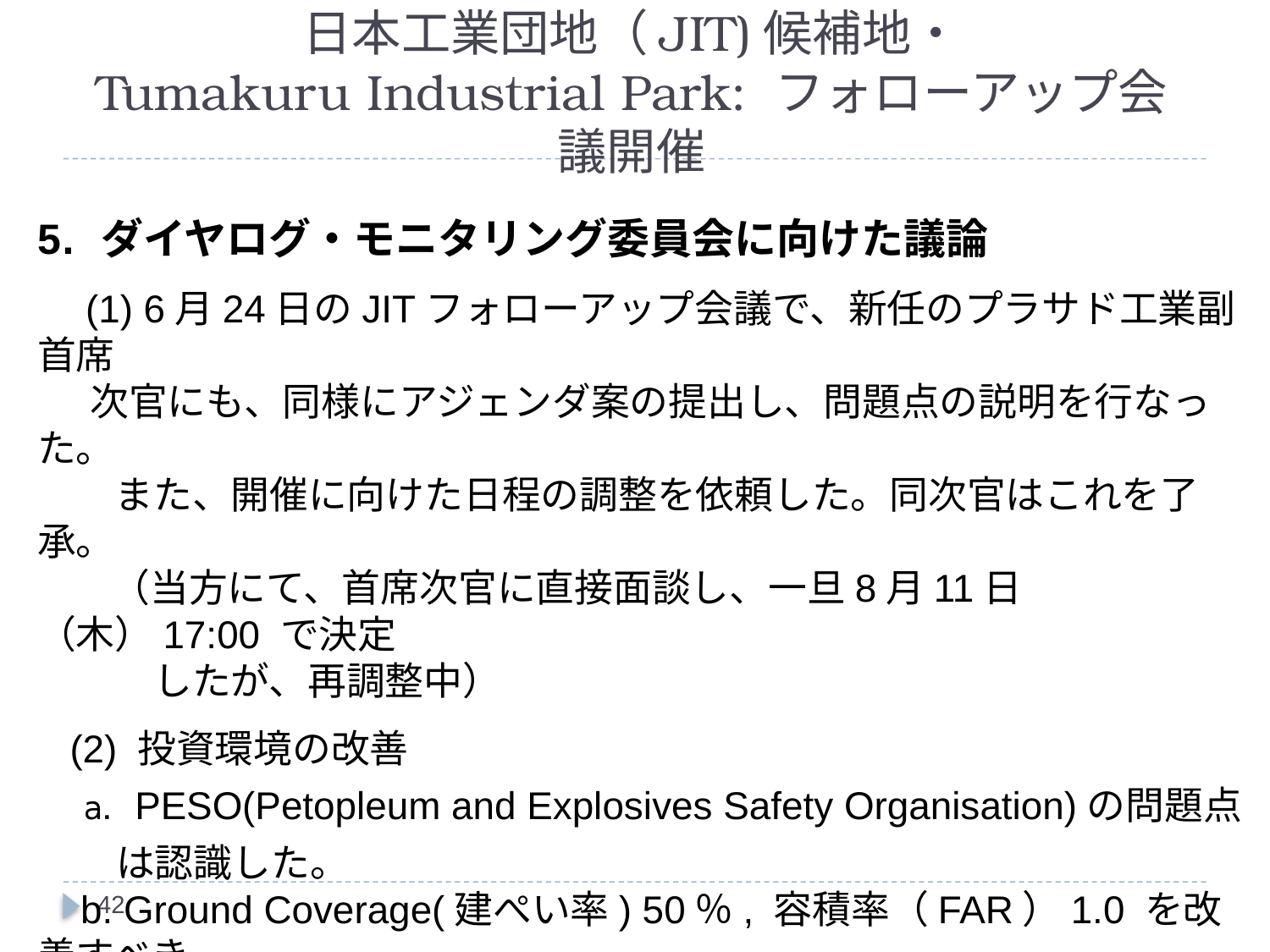

# 日本工業団地（JIT)候補地・ Tumakuru Industrial Park: フォローアップ会議開催
ダイヤログ・モニタリング委員会に向けた議論
　(1) 6月24日のJITフォローアップ会議で、新任のプラサド工業副首席
     次官にも、同様にアジェンダ案の提出し、問題点の説明を行なった。
　　また、開催に向けた日程の調整を依頼した。同次官はこれを了承。
   　（当方にて、首席次官に直接面談し、一旦8月11日（木）17:00 で決定
　　　したが、再調整中）
   (2) 投資環境の改善
    a.  PESO(Petopleum and Explosives Safety Organisation)の問題点
        は認識した。
    b. Ground Coverage(建ぺい率) 50％, 容積率（FAR）1.0 を改善すべき
    c.  Fire DeptのNOCの撤廃は困難
    d.  BOCW (Building and Other Construction Worker’s Welfare) cess
        の撤廃は困難。

42